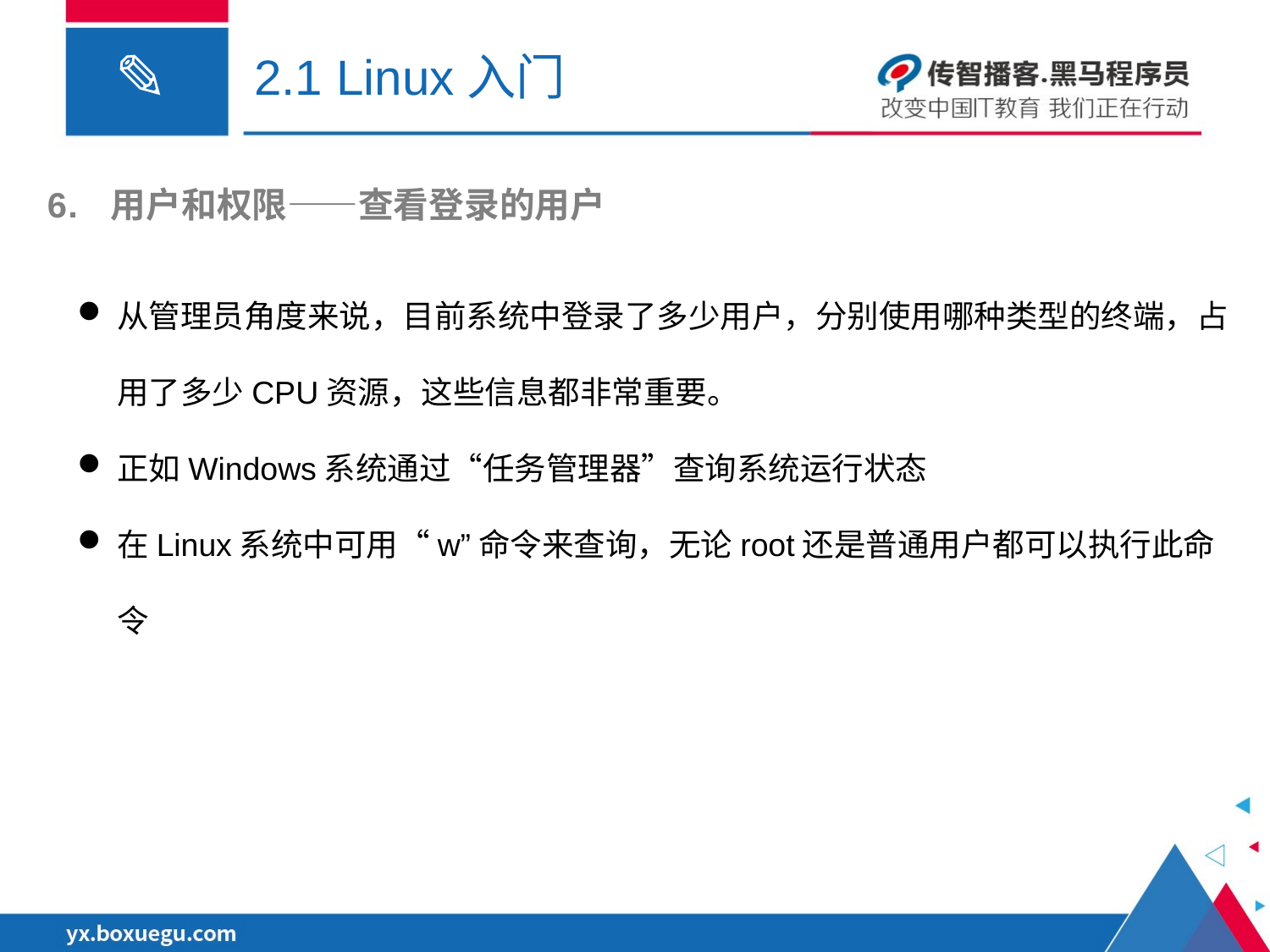

# 2.1 Linux入门
用户和权限——查看登录的用户
从管理员角度来说，目前系统中登录了多少用户，分别使用哪种类型的终端，占用了多少CPU资源，这些信息都非常重要。
正如Windows系统通过“任务管理器”查询系统运行状态
在Linux系统中可用“w”命令来查询，无论root还是普通用户都可以执行此命令